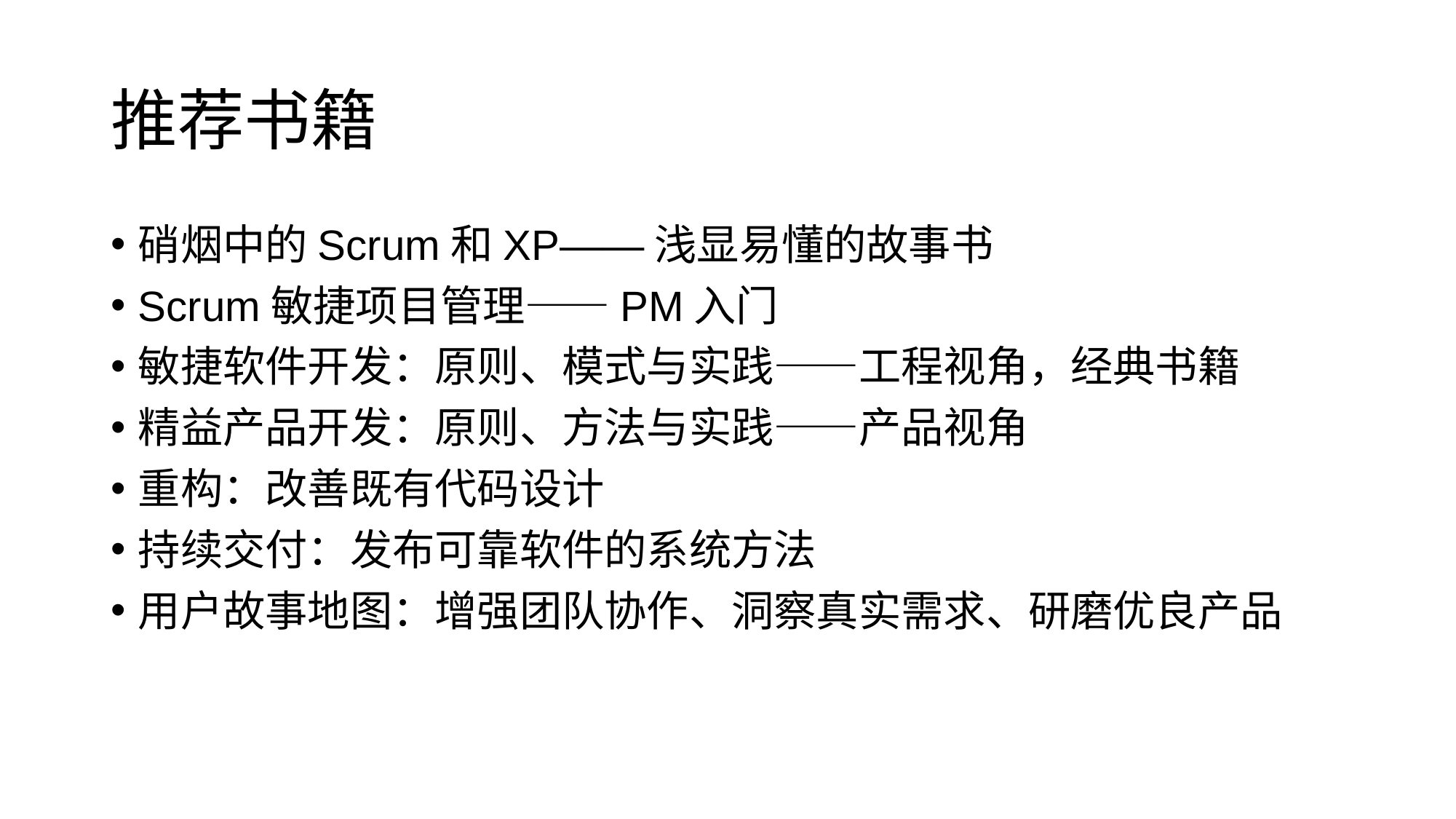

# 推荐书籍
硝烟中的Scrum和XP——浅显易懂的故事书
Scrum敏捷项目管理——PM入门
敏捷软件开发：原则、模式与实践——工程视角，经典书籍
精益产品开发：原则、方法与实践——产品视角
重构：改善既有代码设计
持续交付：发布可靠软件的系统方法
用户故事地图：增强团队协作、洞察真实需求、研磨优良产品